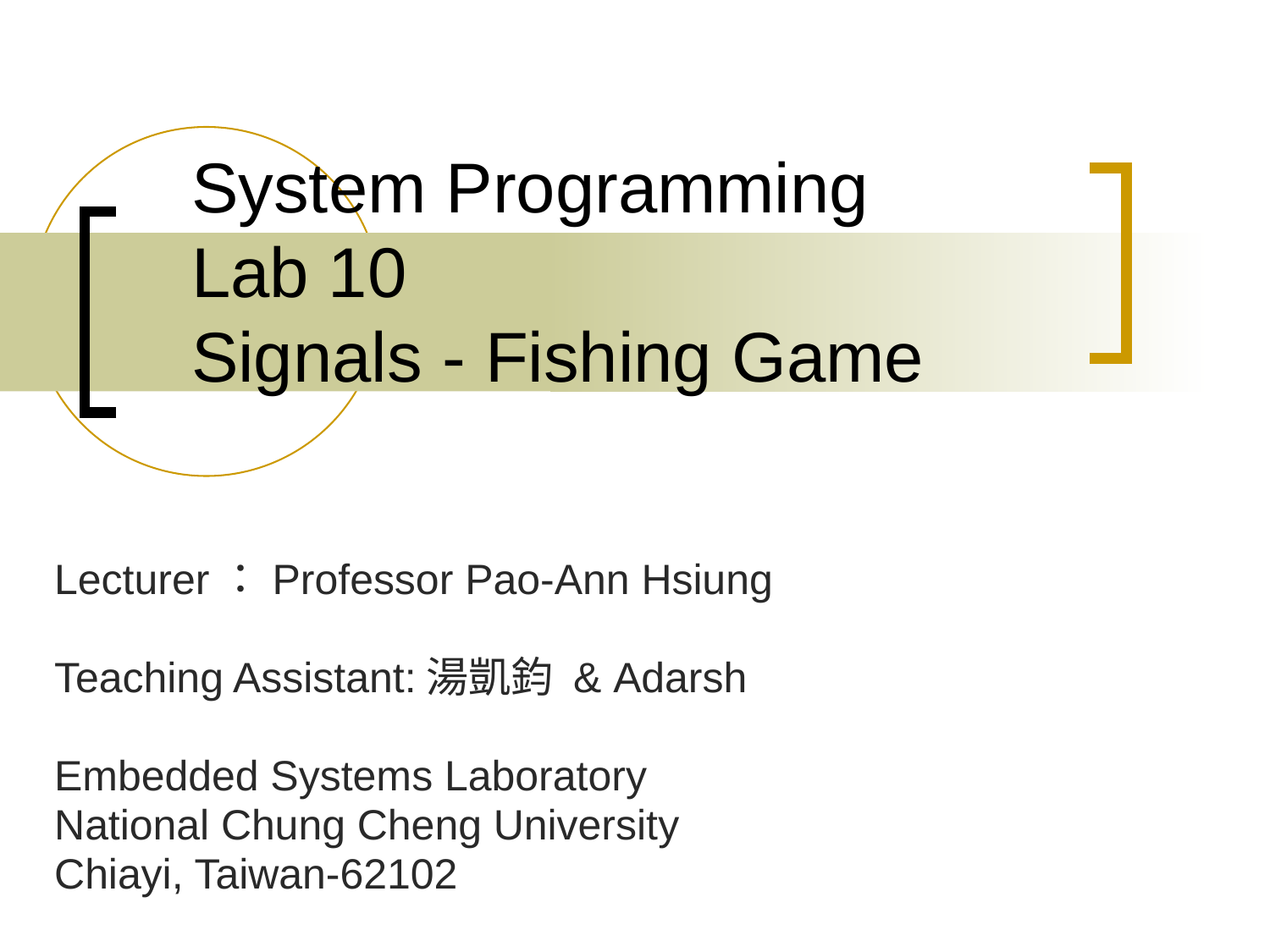

# System Programming Lab 10 Signals - Fishing Game
Lecturer：Professor Pao-Ann Hsiung

Teaching Assistant:湯凱鈞 & Adarsh

Embedded Systems Laboratory
National Chung Cheng University
Chiayi, Taiwan-62102